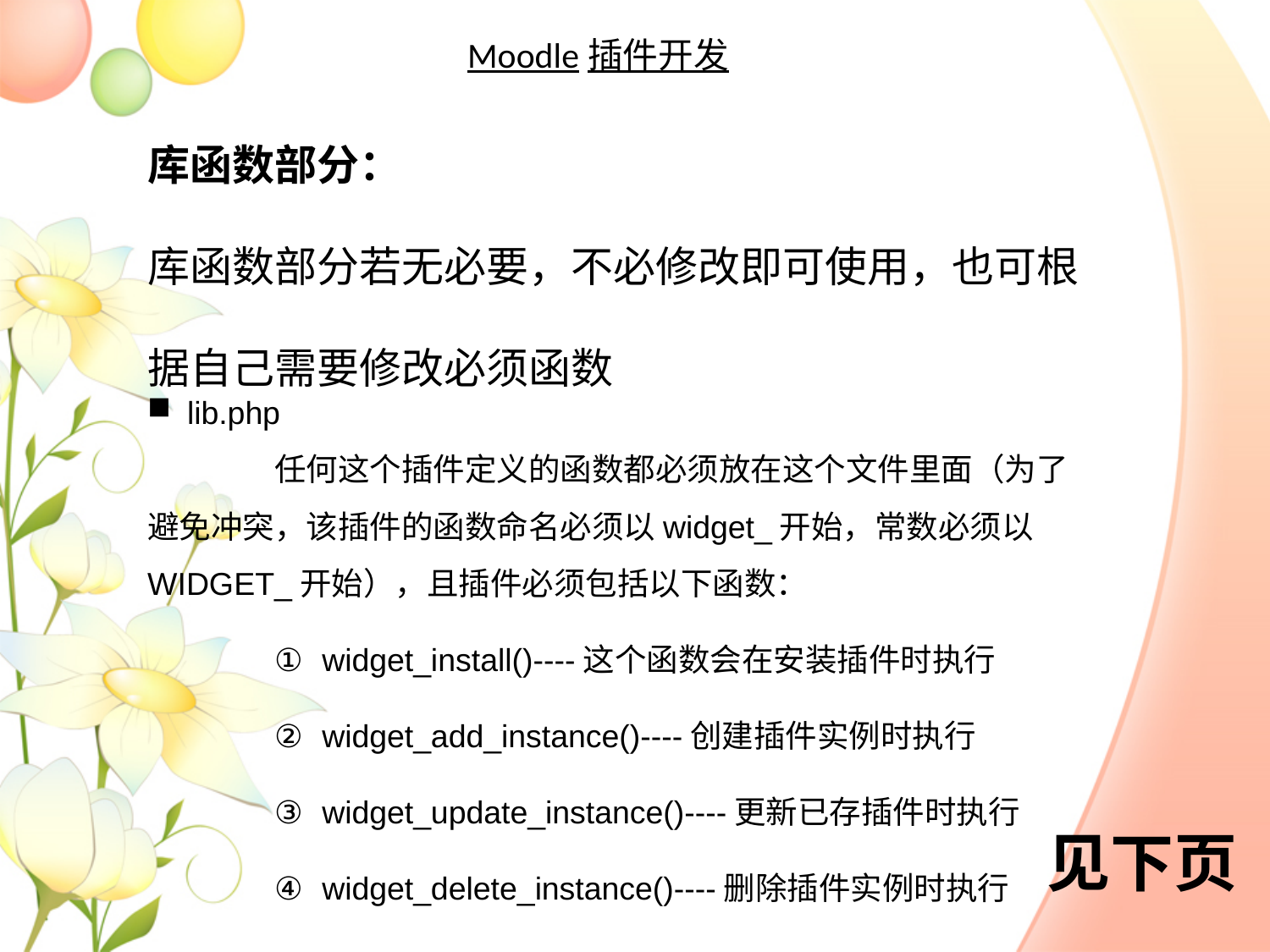

Moodle插件开发
库函数部分：
库函数部分若无必要，不必修改即可使用，也可根据自己需要修改必须函数
lib.php
	任何这个插件定义的函数都必须放在这个文件里面（为了避免冲突，该插件的函数命名必须以widget_开始，常数必须以WIDGET_开始），且插件必须包括以下函数：
widget_install()----这个函数会在安装插件时执行
widget_add_instance()----创建插件实例时执行
widget_update_instance()----更新已存插件时执行
widget_delete_instance()----删除插件实例时执行
见下页